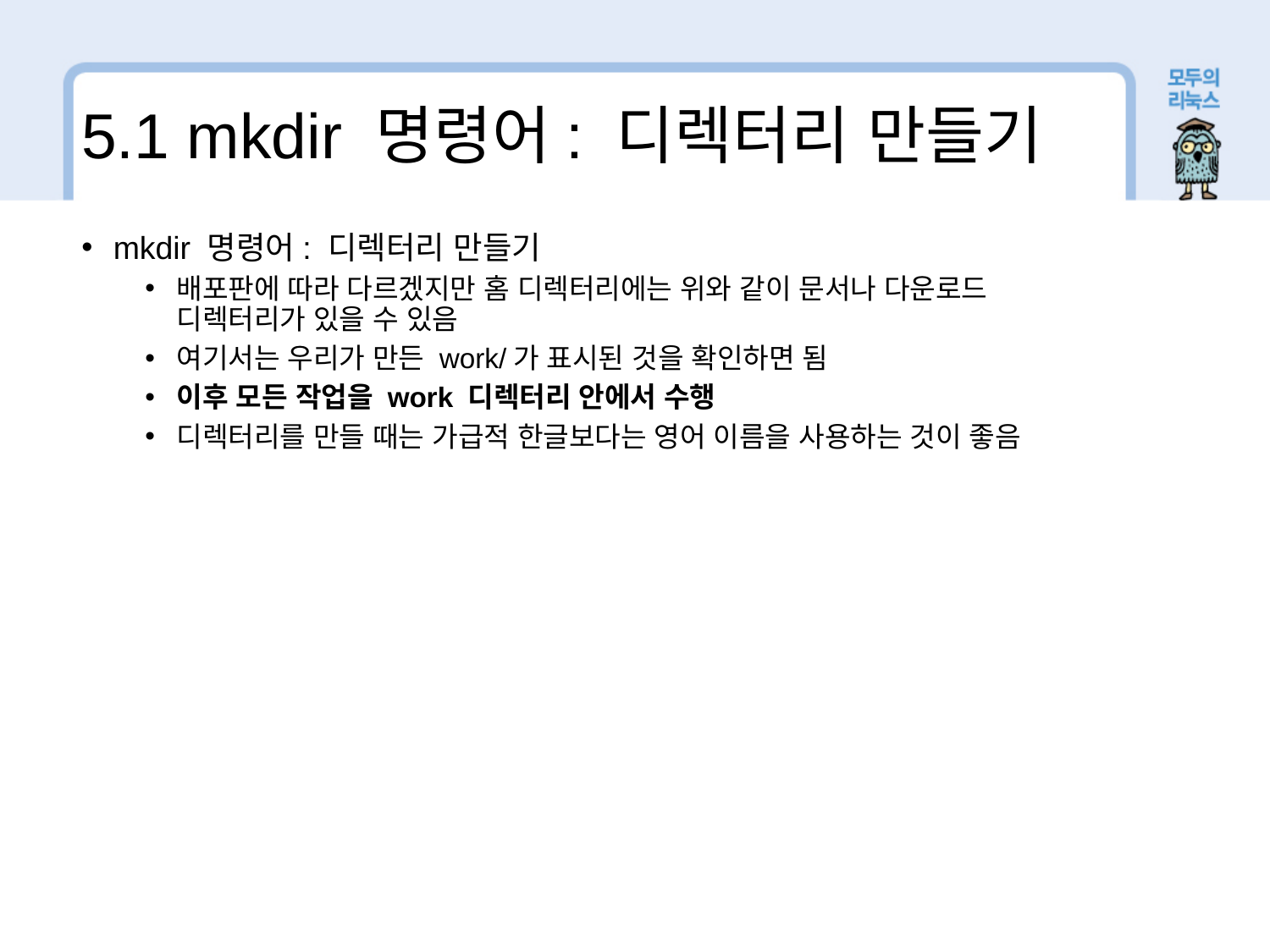

5.1 mkdir 명령어: 디렉터리 만들기
mkdir 명령어: 디렉터리 만들기
배포판에 따라 다르겠지만 홈 디렉터리에는 위와 같이 문서나 다운로드 디렉터리가 있을 수 있음
여기서는 우리가 만든 work/가 표시된 것을 확인하면 됨
이후 모든 작업을 work 디렉터리 안에서 수행
디렉터리를 만들 때는 가급적 한글보다는 영어 이름을 사용하는 것이 좋음